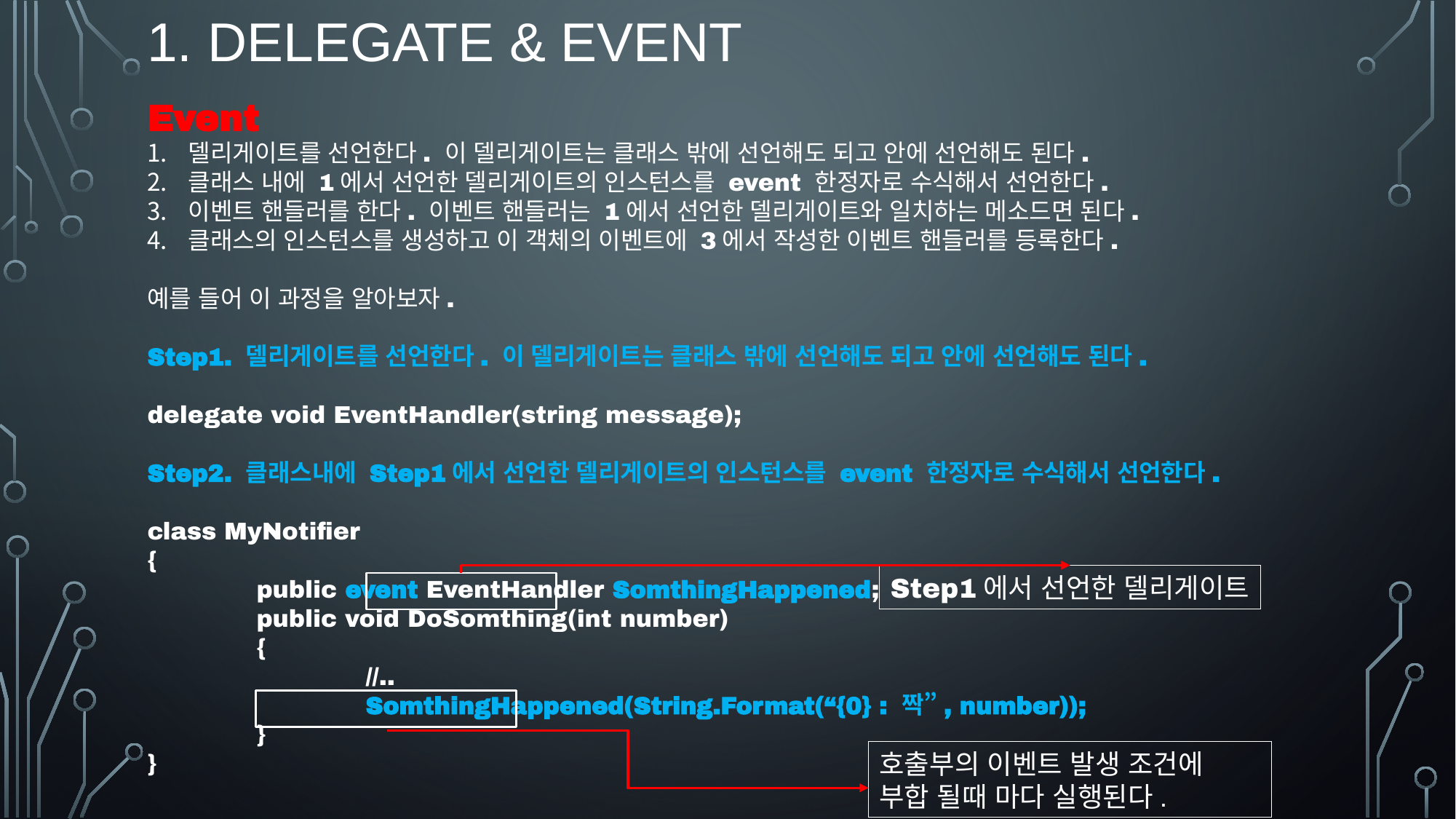

# 1. Delegate & Event
Event
델리게이트를 선언한다. 이 델리게이트는 클래스 밖에 선언해도 되고 안에 선언해도 된다.
클래스 내에 1에서 선언한 델리게이트의 인스턴스를 event 한정자로 수식해서 선언한다.
이벤트 핸들러를 한다. 이벤트 핸들러는 1에서 선언한 델리게이트와 일치하는 메소드면 된다.
클래스의 인스턴스를 생성하고 이 객체의 이벤트에 3에서 작성한 이벤트 핸들러를 등록한다.

예를 들어 이 과정을 알아보자.

Step1. 델리게이트를 선언한다. 이 델리게이트는 클래스 밖에 선언해도 되고 안에 선언해도 된다.

delegate void EventHandler(string message);

Step2. 클래스내에 Step1에서 선언한 델리게이트의 인스턴스를 event 한정자로 수식해서 선언한다.

class MyNotifier
{
	public event EventHandler SomthingHappened;
	public void DoSomthing(int number)
	{
		//..
		SomthingHappened(String.Format(“{0} : 짝”, number));
	}
}

Step1에서 선언한 델리게이트

호출부의 이벤트 발생 조건에 부합 될때 마다 실행된다.